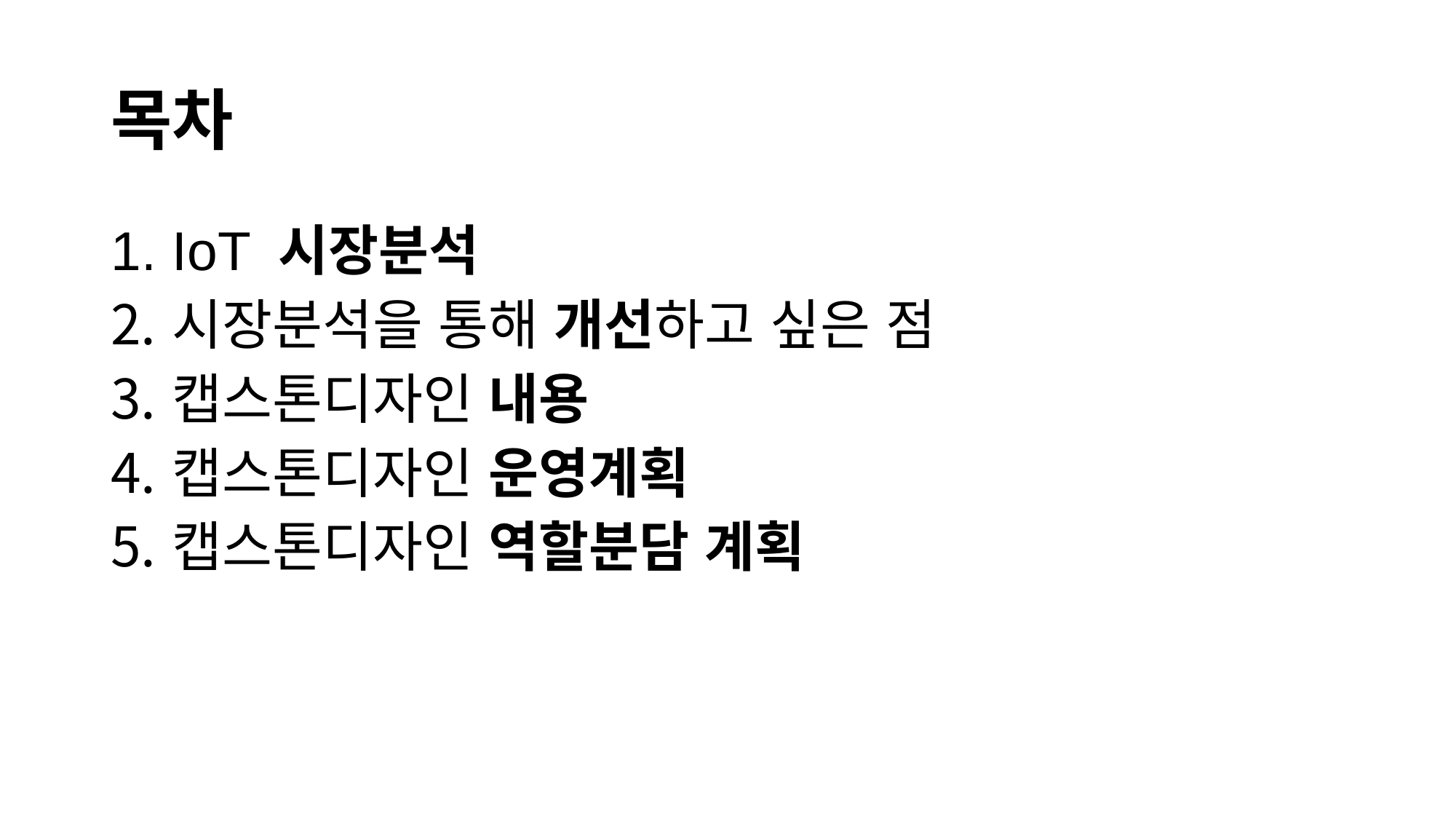

# 목차
IoT 시장분석
시장분석을 통해 개선하고 싶은 점
캡스톤디자인 내용
캡스톤디자인 운영계획
캡스톤디자인 역할분담 계획